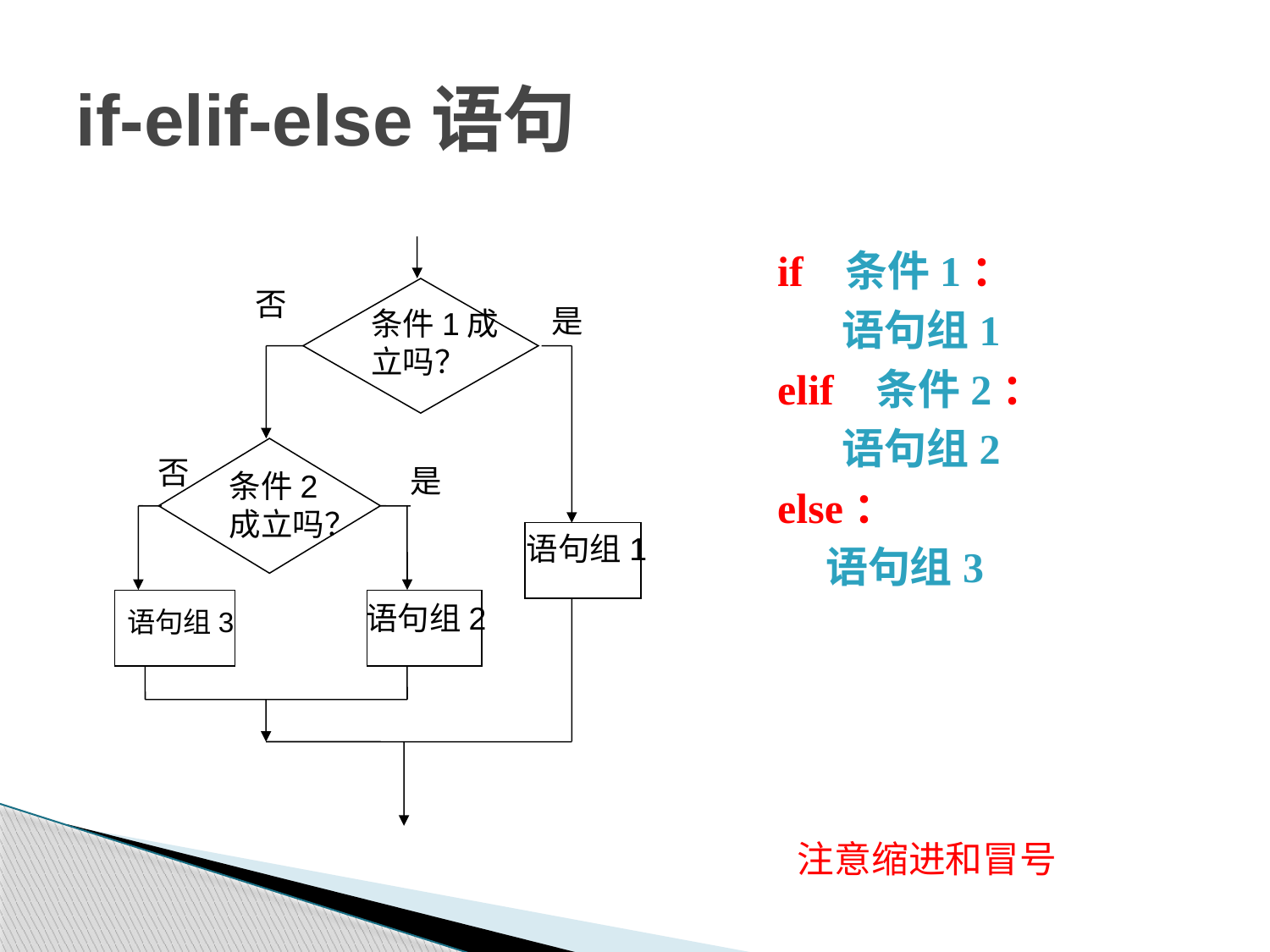

# if-elif-else语句

否

是
条件1成立吗？

否
是
条件2成立吗？

语句组1

语句组2
语句组3

if   条件1：
	  语句组1
elif   条件2：
	  语句组2
else：
    语句组3
注意缩进和冒号